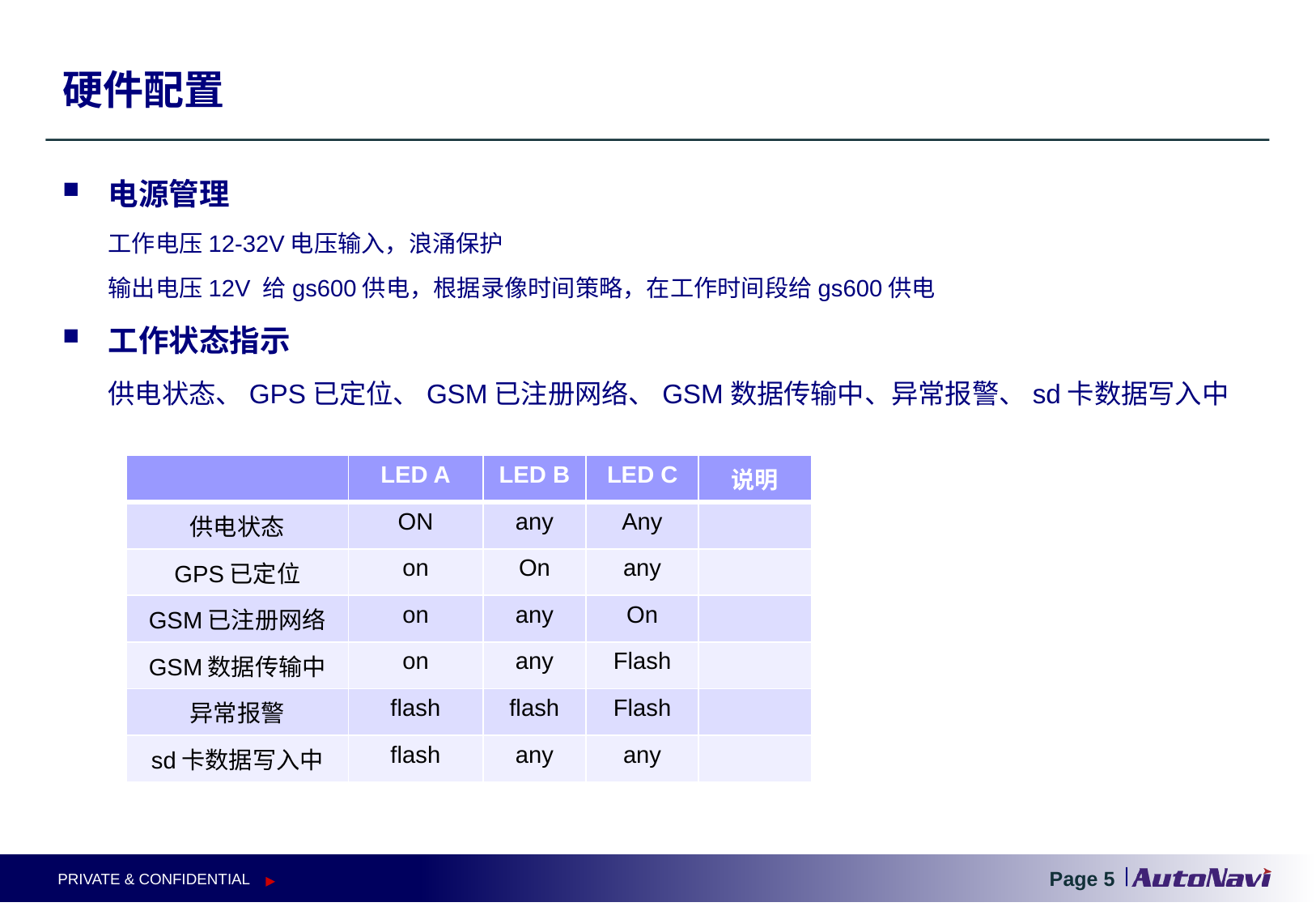

# 硬件配置
电源管理
	工作电压12-32V电压输入，浪涌保护
	输出电压12V 给gs600供电，根据录像时间策略，在工作时间段给gs600供电
工作状态指示
	供电状态、GPS已定位、GSM已注册网络、GSM数据传输中、异常报警、sd卡数据写入中

|  | LED A | LED B | LED C | 说明 |
| --- | --- | --- | --- | --- |
| 供电状态 | ON | any | Any |  |
| GPS已定位 | on | On | any |  |
| GSM已注册网络 | on | any | On |  |
| GSM数据传输中 | on | any | Flash |  |
| 异常报警 | flash | flash | Flash |  |
| sd卡数据写入中 | flash | any | any |  |